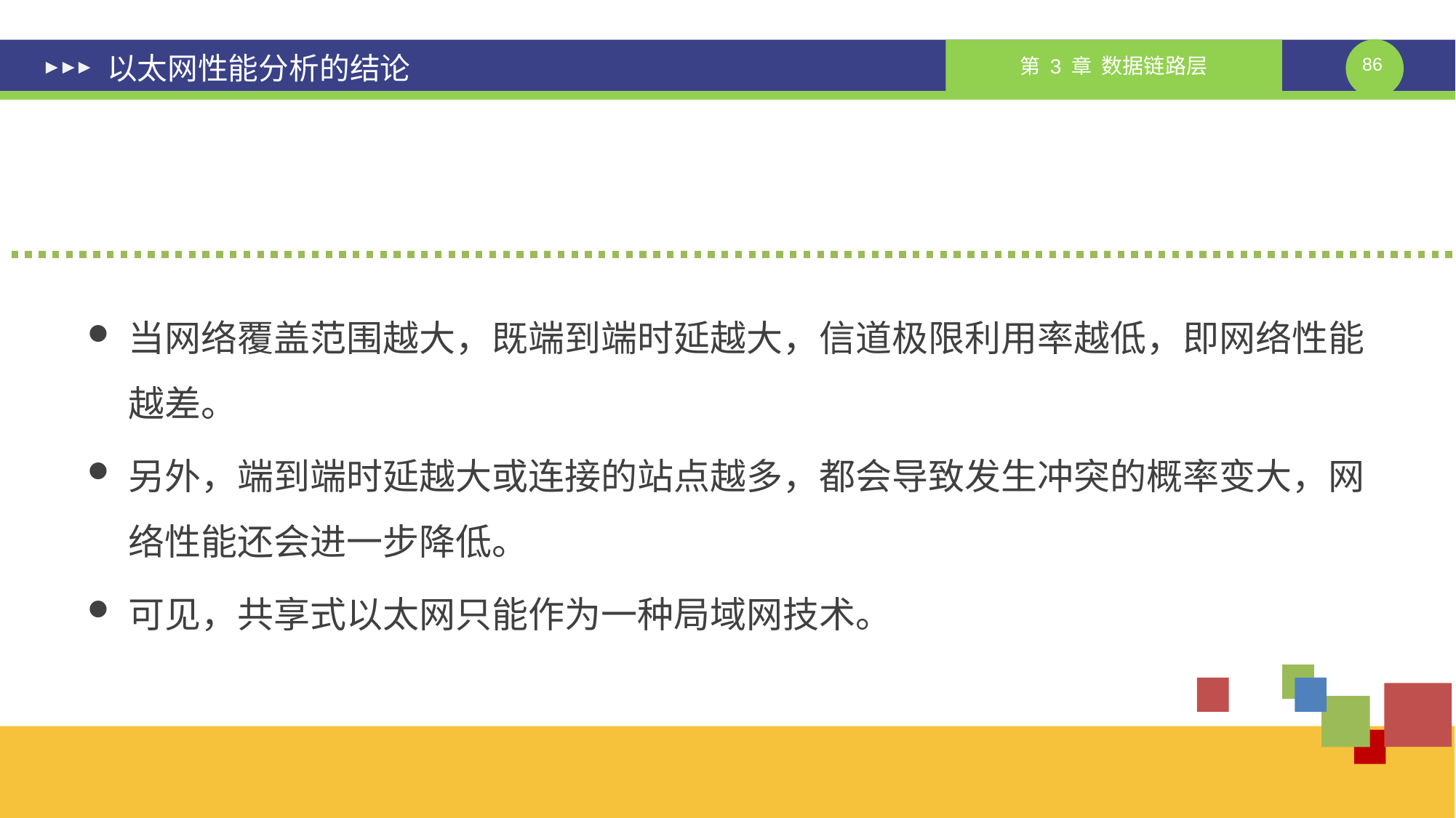

# 以太网性能分析的结论
当网络覆盖范围越大，既端到端时延越大，信道极限利用率越低，即网络性能越差。
另外，端到端时延越大或连接的站点越多，都会导致发生冲突的概率变大，网络性能还会进一步降低。
可见，共享式以太网只能作为一种局域网技术。

课件制作人：谢钧 谢希仁